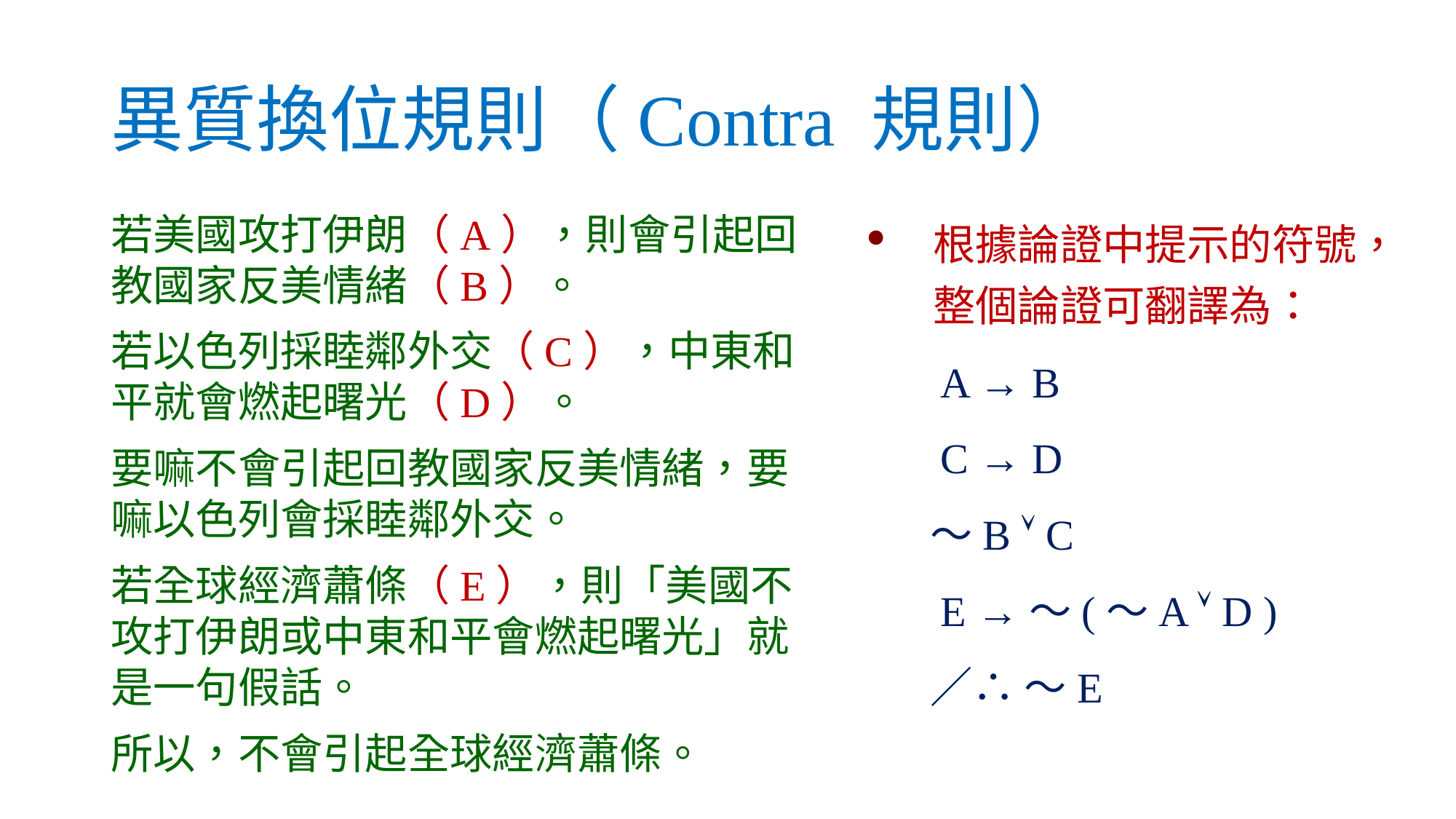

# 異質換位規則（Contra 規則）
若美國攻打伊朗（A），則會引起回教國家反美情緒（B）。
若以色列採睦鄰外交（C），中東和平就會燃起曙光（D）。
要嘛不會引起回教國家反美情緒，要嘛以色列會採睦鄰外交。
若全球經濟蕭條（E），則「美國不攻打伊朗或中東和平會燃起曙光」就是一句假話。
所以，不會引起全球經濟蕭條。
根據論證中提示的符號，整個論證可翻譯為：
　  A → B
　  C → D
　  ～B ∨ C
　  E →～(～A ∨ D )
　  ／∴ ～E